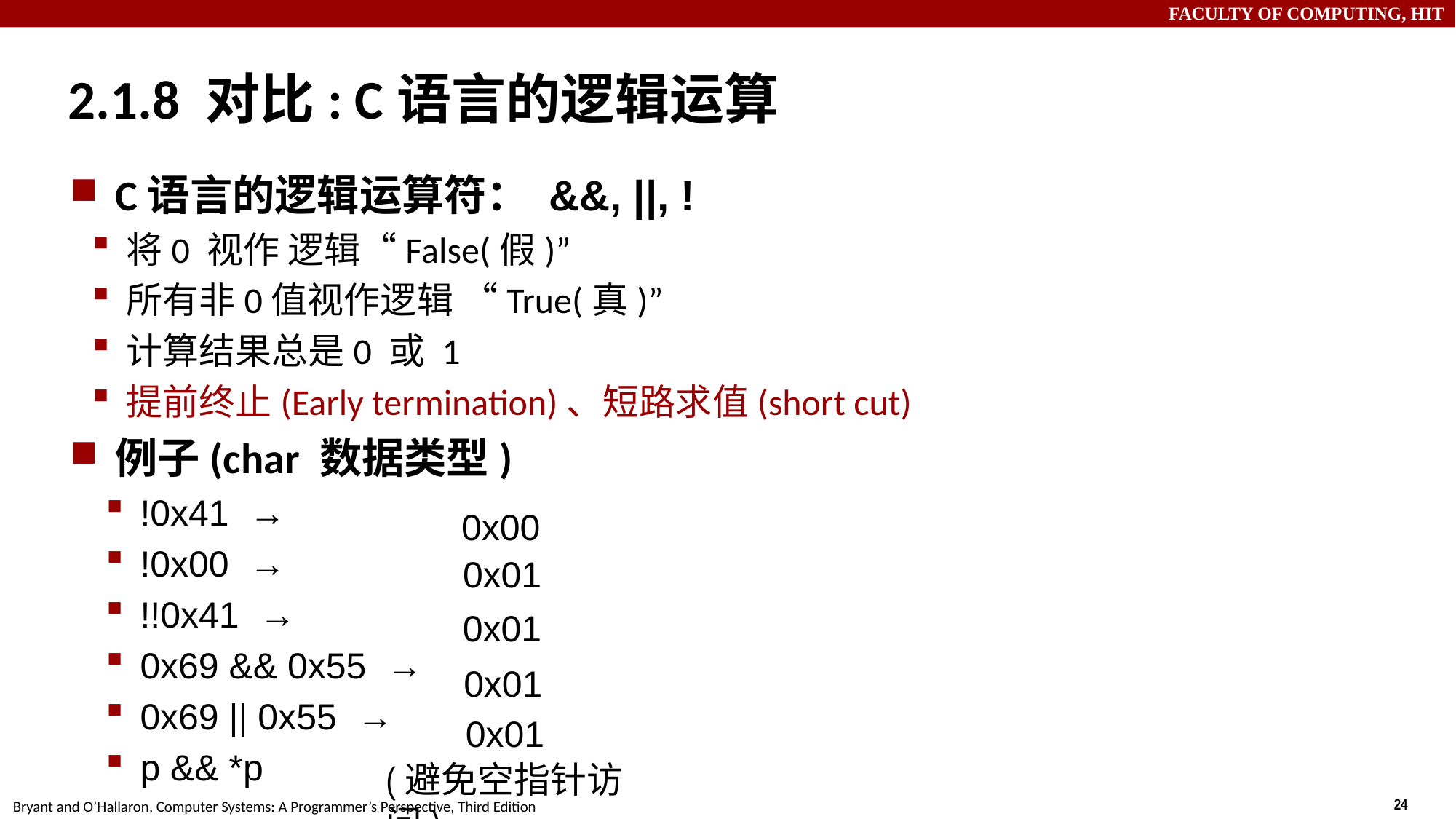

# 2.1.8 对比: C语言的逻辑运算
C语言的逻辑运算符： &&, ||, !
将0 视作 逻辑“False(假)”
所有非0值视作逻辑 “True(真)”
计算结果总是0 或 1
提前终止(Early termination)、短路求值(short cut)
例子(char 数据类型)
!0x41  →
!0x00  →
!!0x41  →
0x69 && 0x55  →
0x69 || 0x55  →
p && *p
0x00
0x01
0x01
0x01
0x01
(避免空指针访问)